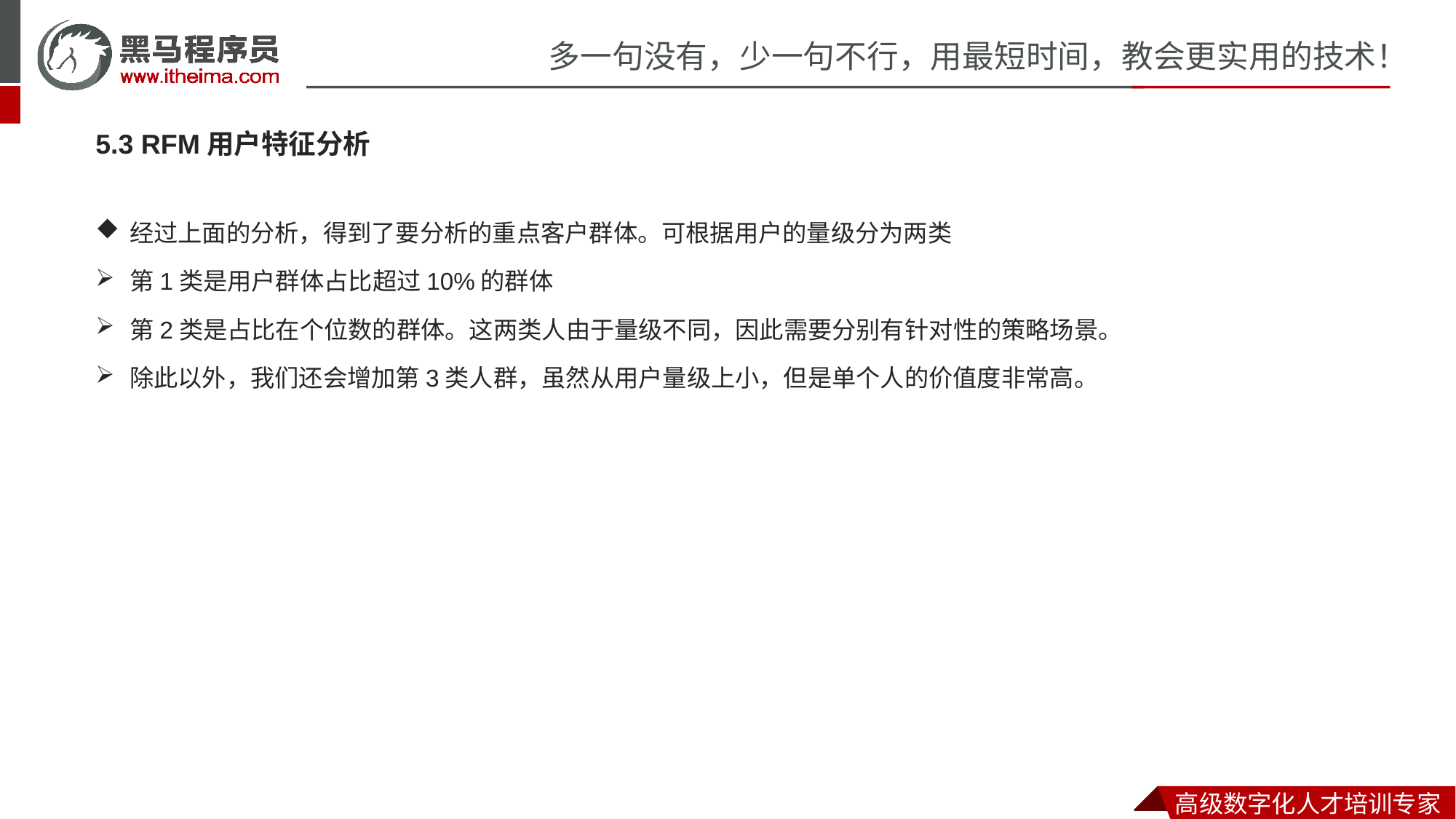

5.3 RFM用户特征分析
经过上面的分析，得到了要分析的重点客户群体。可根据用户的量级分为两类
第1类是用户群体占比超过10%的群体
第2类是占比在个位数的群体。这两类人由于量级不同，因此需要分别有针对性的策略场景。
除此以外，我们还会增加第3类人群，虽然从用户量级上小，但是单个人的价值度非常高。